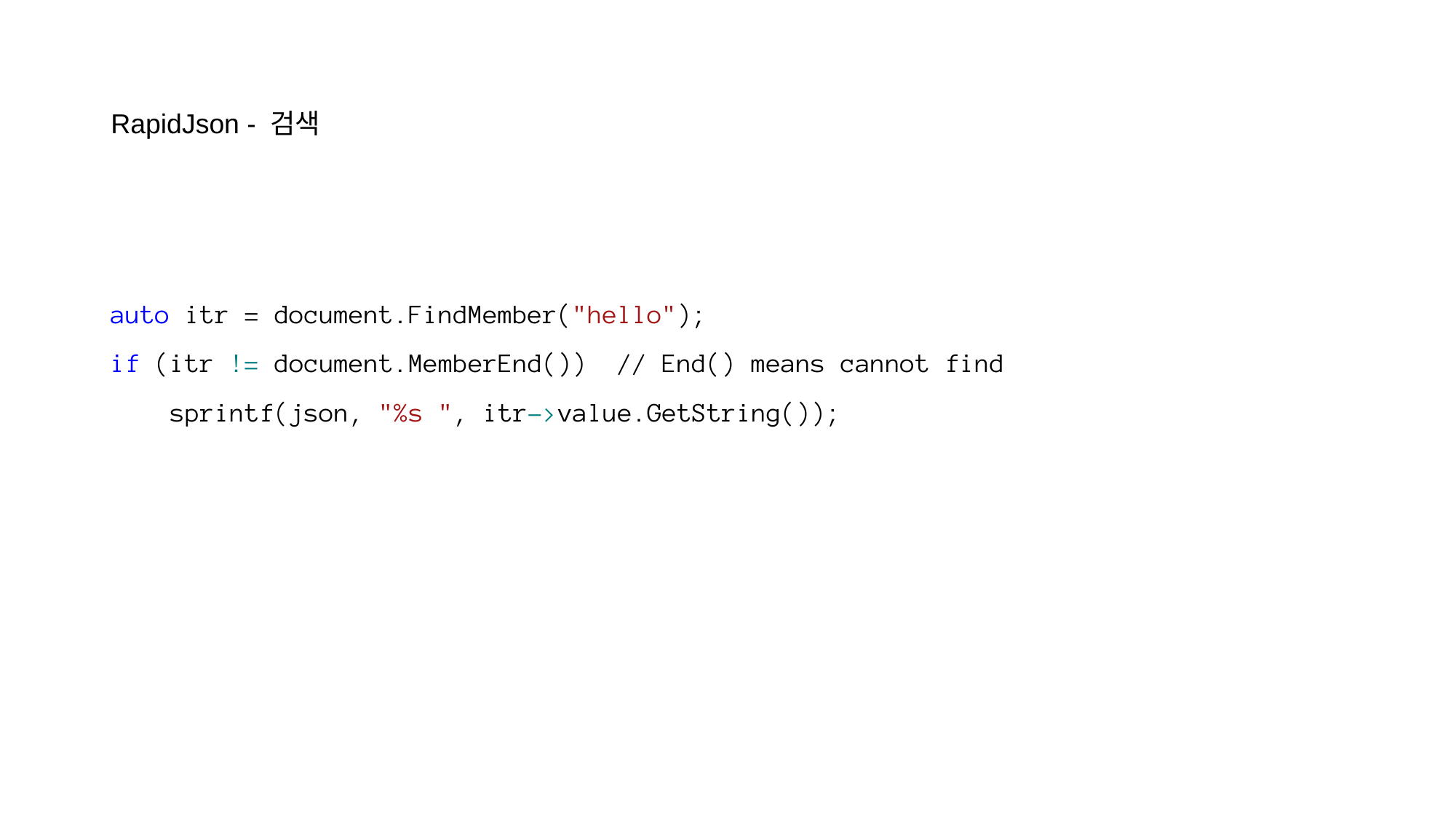

# RapidJson - 검색
auto itr = document.FindMember("hello");
if (itr != document.MemberEnd())  // End() means cannot find
    sprintf(json, "%s ", itr->value.GetString());